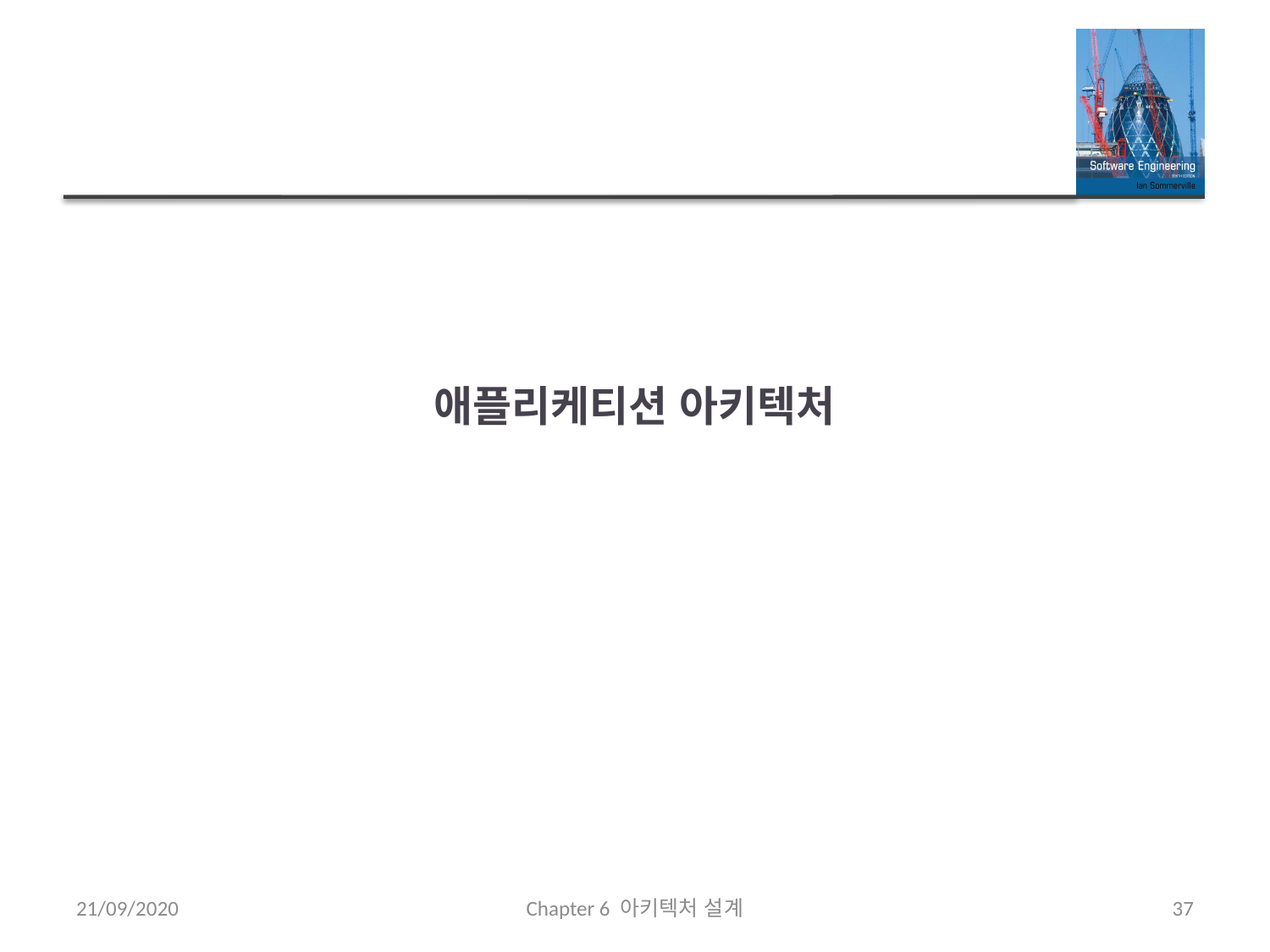

# 애플리케티션 아키텍처
21/09/2020
Chapter 6 아키텍처 설계
37